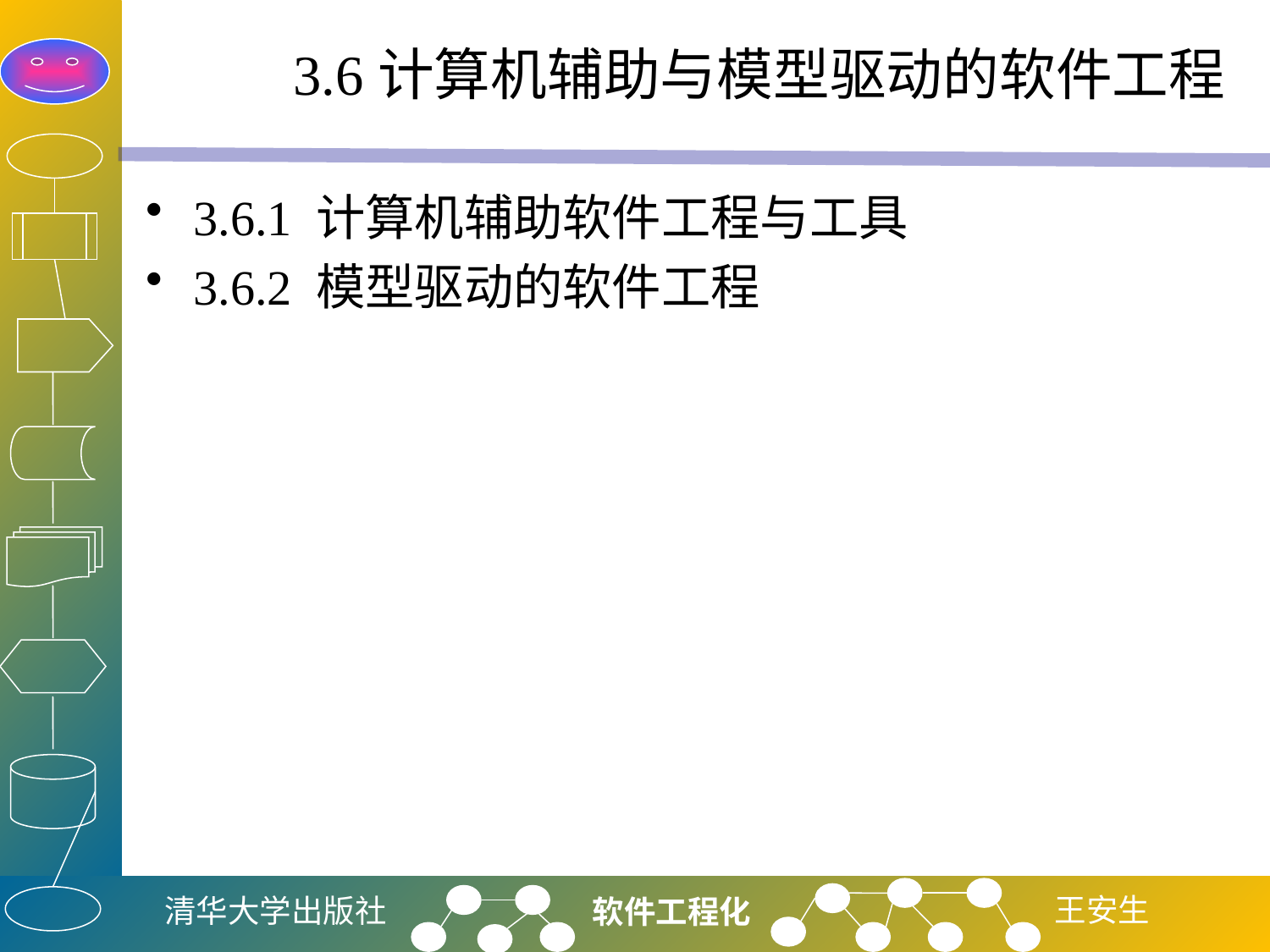

# 3.6计算机辅助与模型驱动的软件工程
3.6.1 计算机辅助软件工程与工具
3.6.2 模型驱动的软件工程